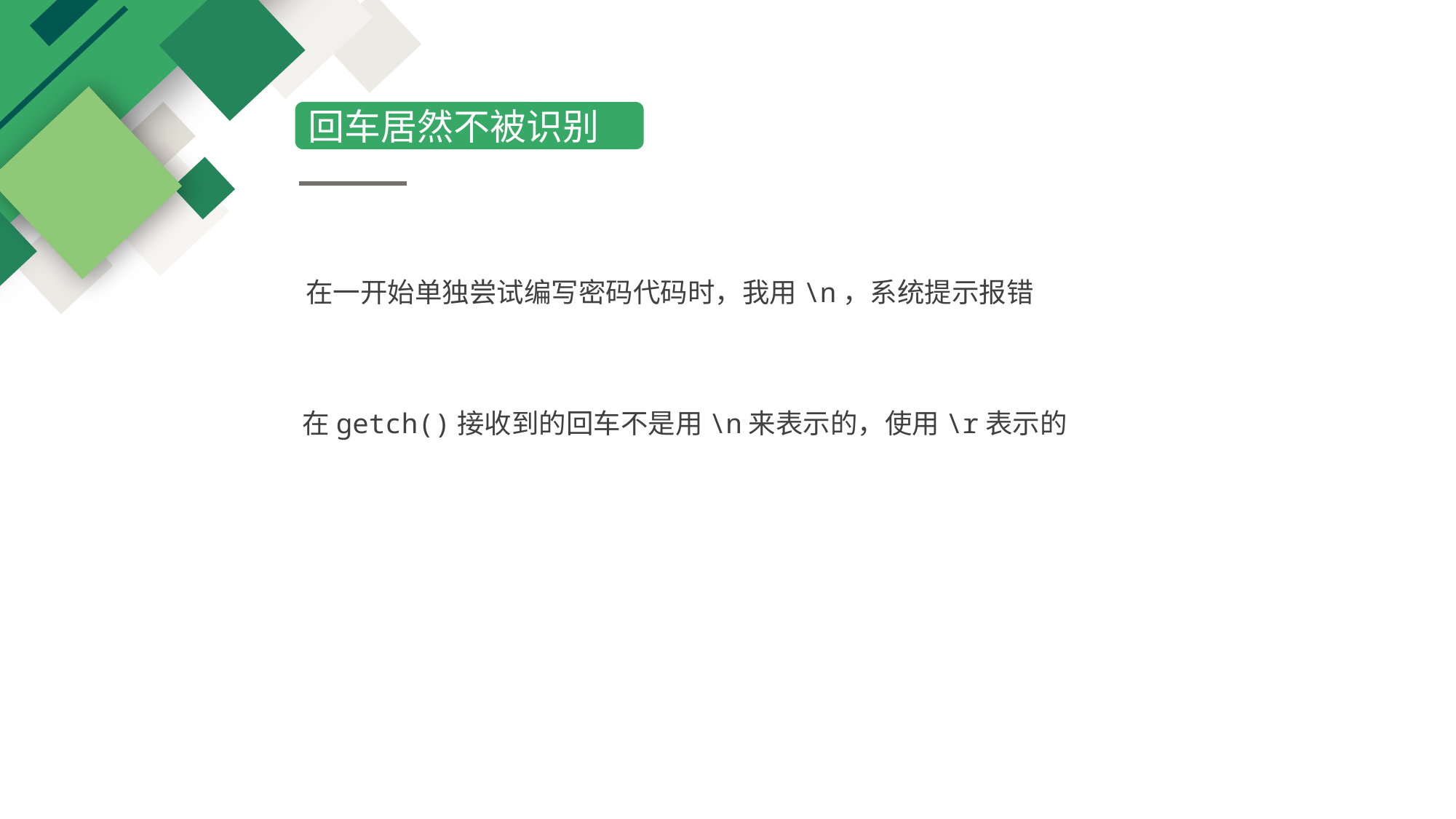

回车居然不被识别
在一开始单独尝试编写密码代码时，我用\n，系统提示报错

在getch()接收到的回车不是用\n来表示的，使用\r表示的